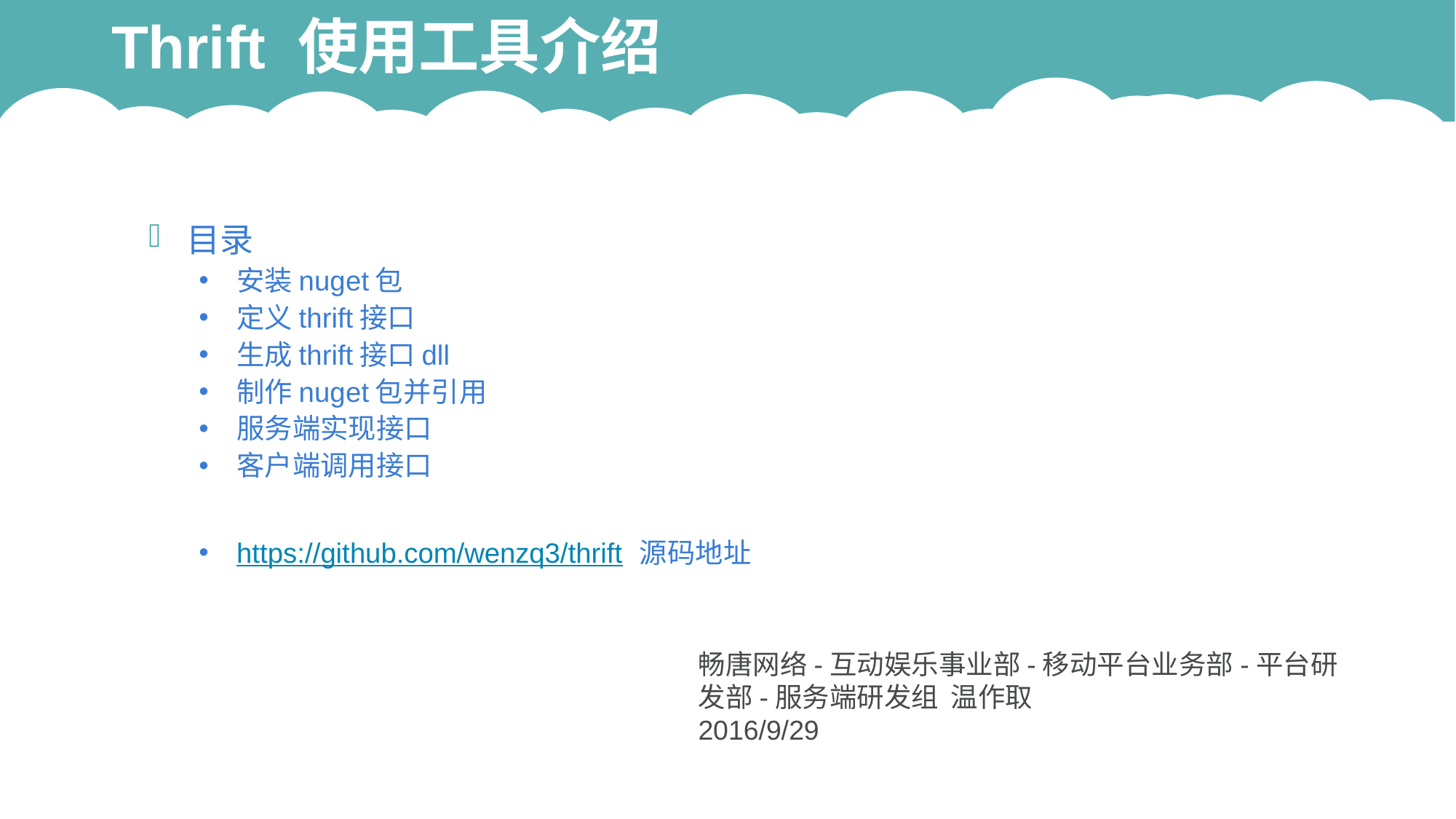

Thrift 使用工具介绍
目录
安装nuget包
定义thrift接口
生成thrift接口dll
制作nuget包并引用
服务端实现接口
客户端调用接口

https://github.com/wenzq3/thrift 源码地址

畅唐网络-互动娱乐事业部-移动平台业务部-平台研发部-服务端研发组  温作取
2016/9/29